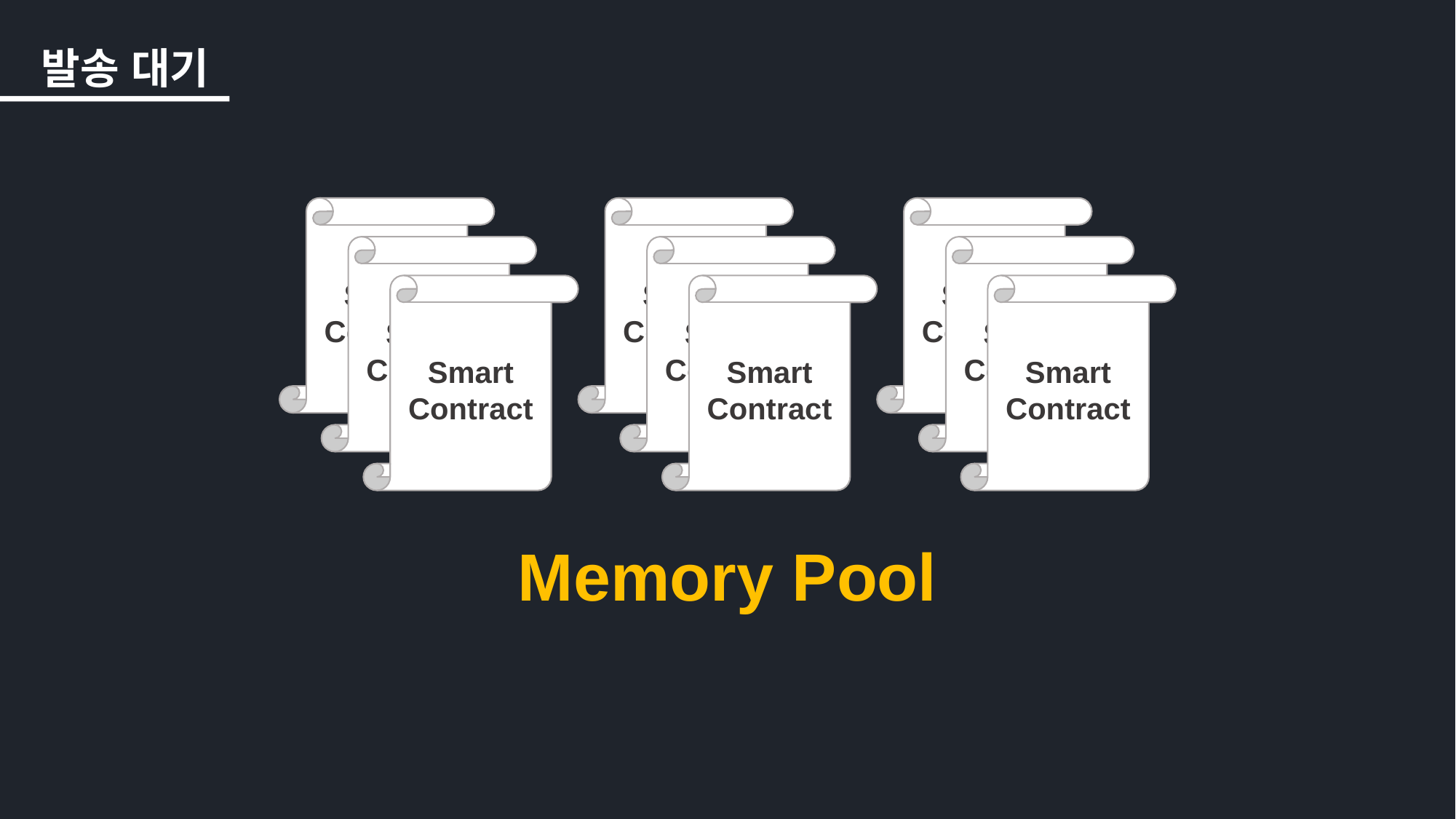

발송 대기
Smart Contract
Smart Contract
Smart Contract
Smart Contract
Smart Contract
Smart Contract
Smart Contract
Smart Contract
Smart Contract
Memory Pool